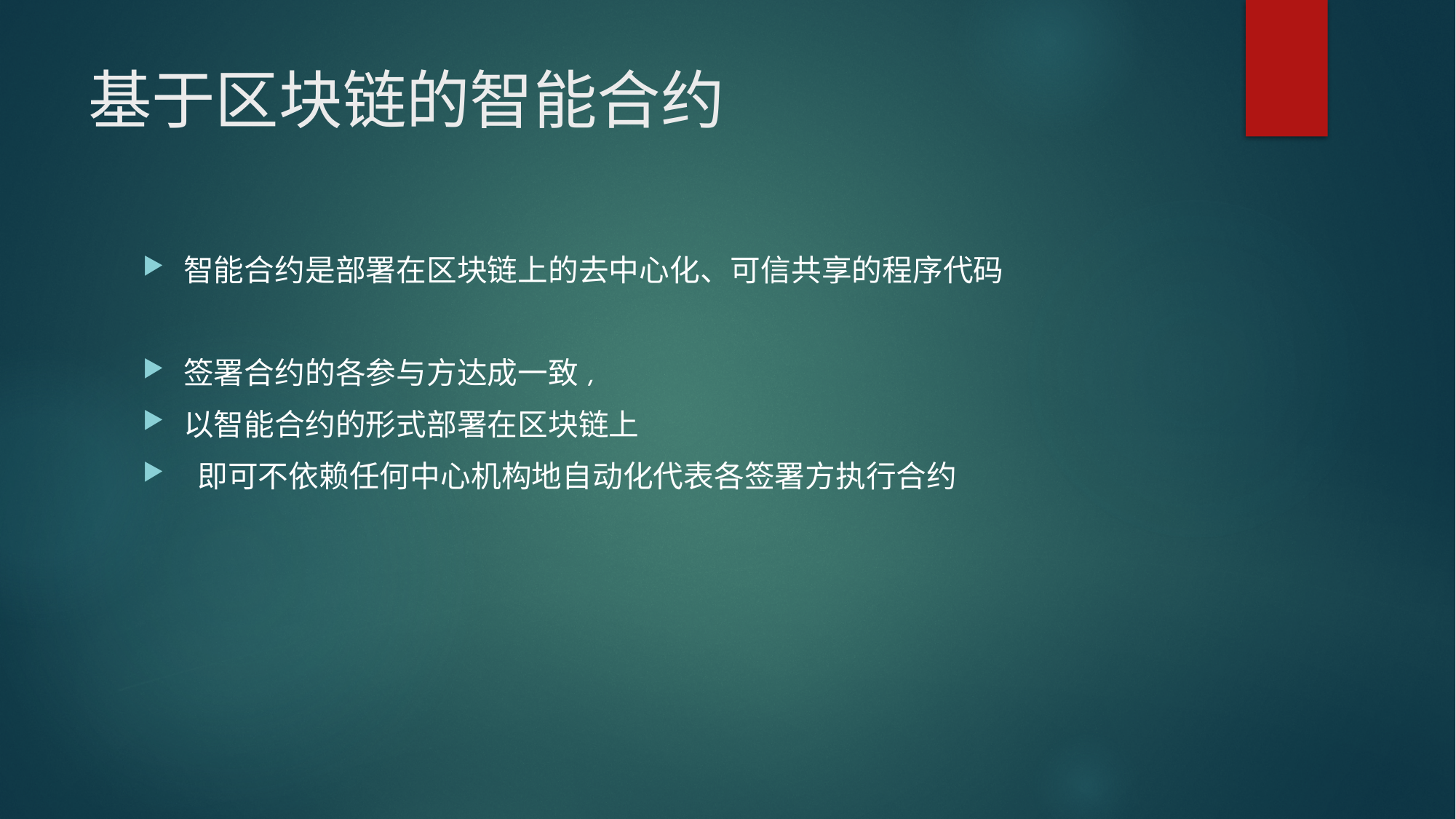

# 基于区块链的智能合约
智能合约是部署在区块链上的去中心化、可信共享的程序代码

签署合约的各参与方达成一致,
以智能合约的形式部署在区块链上
 即可不依赖任何中心机构地自动化代表各签署方执行合约